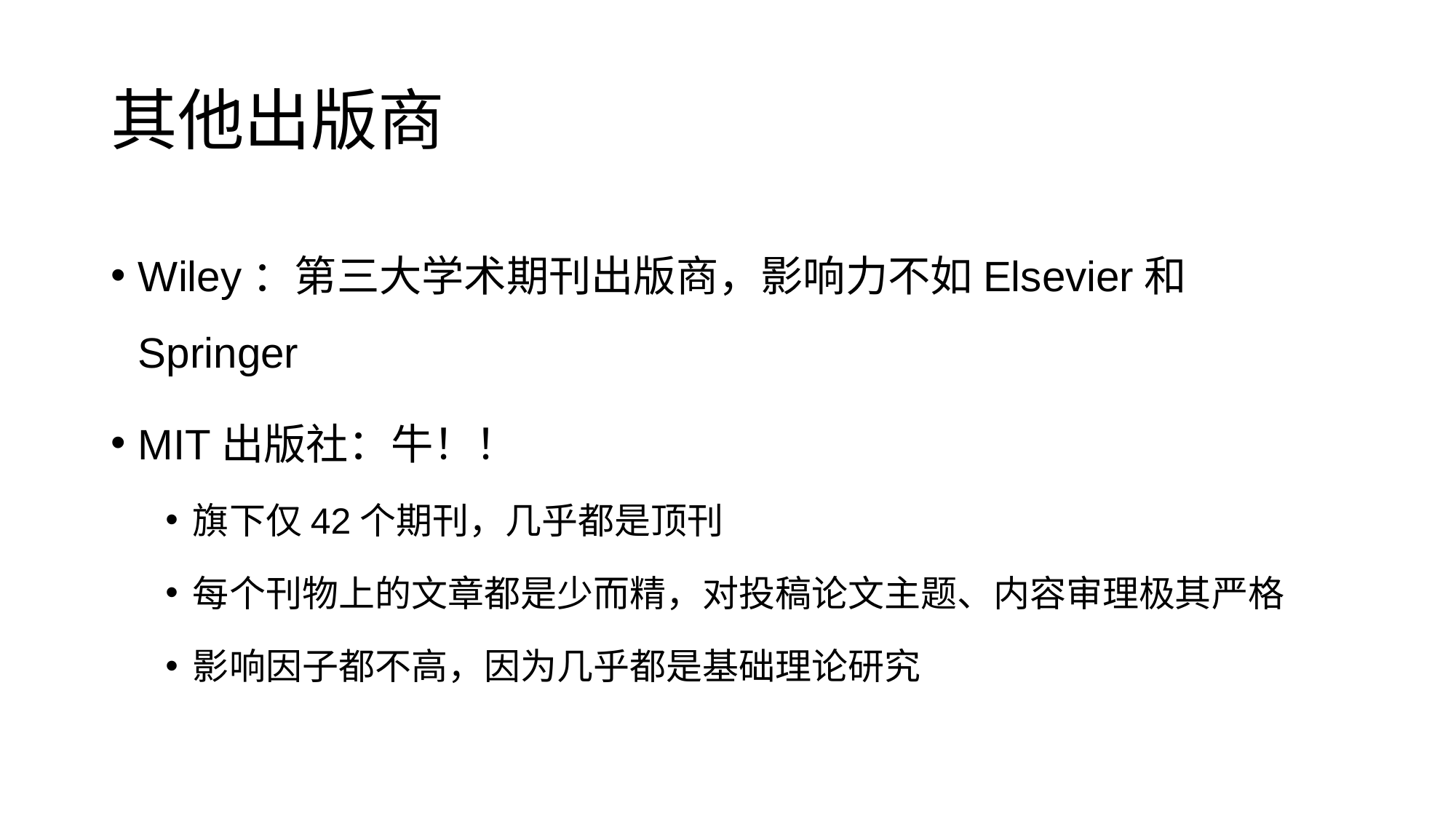

# 其他出版商
Wiley：第三大学术期刊出版商，影响力不如Elsevier和Springer
MIT出版社：牛！！
旗下仅42个期刊，几乎都是顶刊
每个刊物上的文章都是少而精，对投稿论文主题、内容审理极其严格
影响因子都不高，因为几乎都是基础理论研究